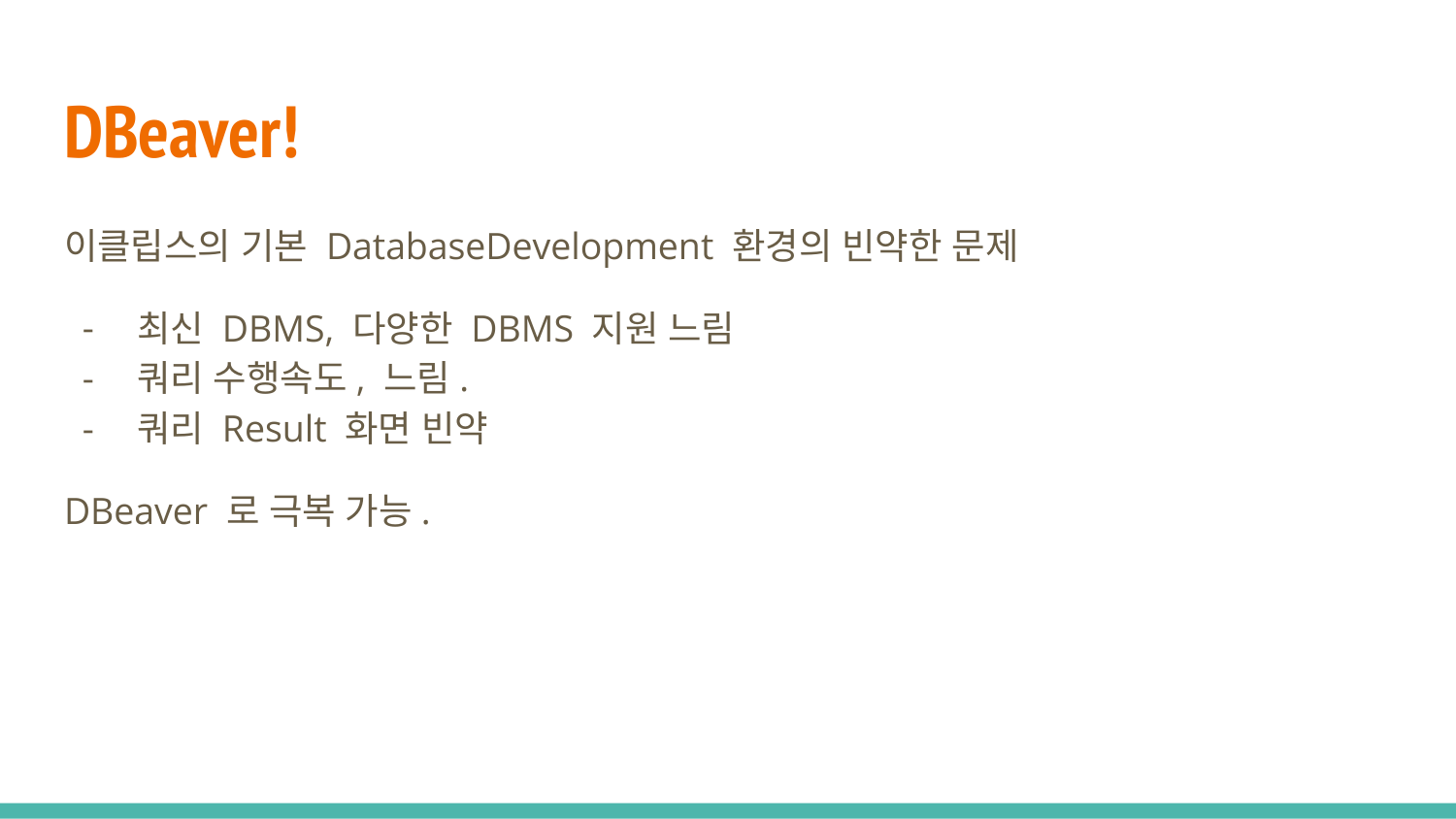

# DBeaver!
이클립스의 기본 DatabaseDevelopment 환경의 빈약한 문제
최신 DBMS, 다양한 DBMS 지원 느림
쿼리 수행속도, 느림.
쿼리 Result 화면 빈약
DBeaver 로 극복 가능.